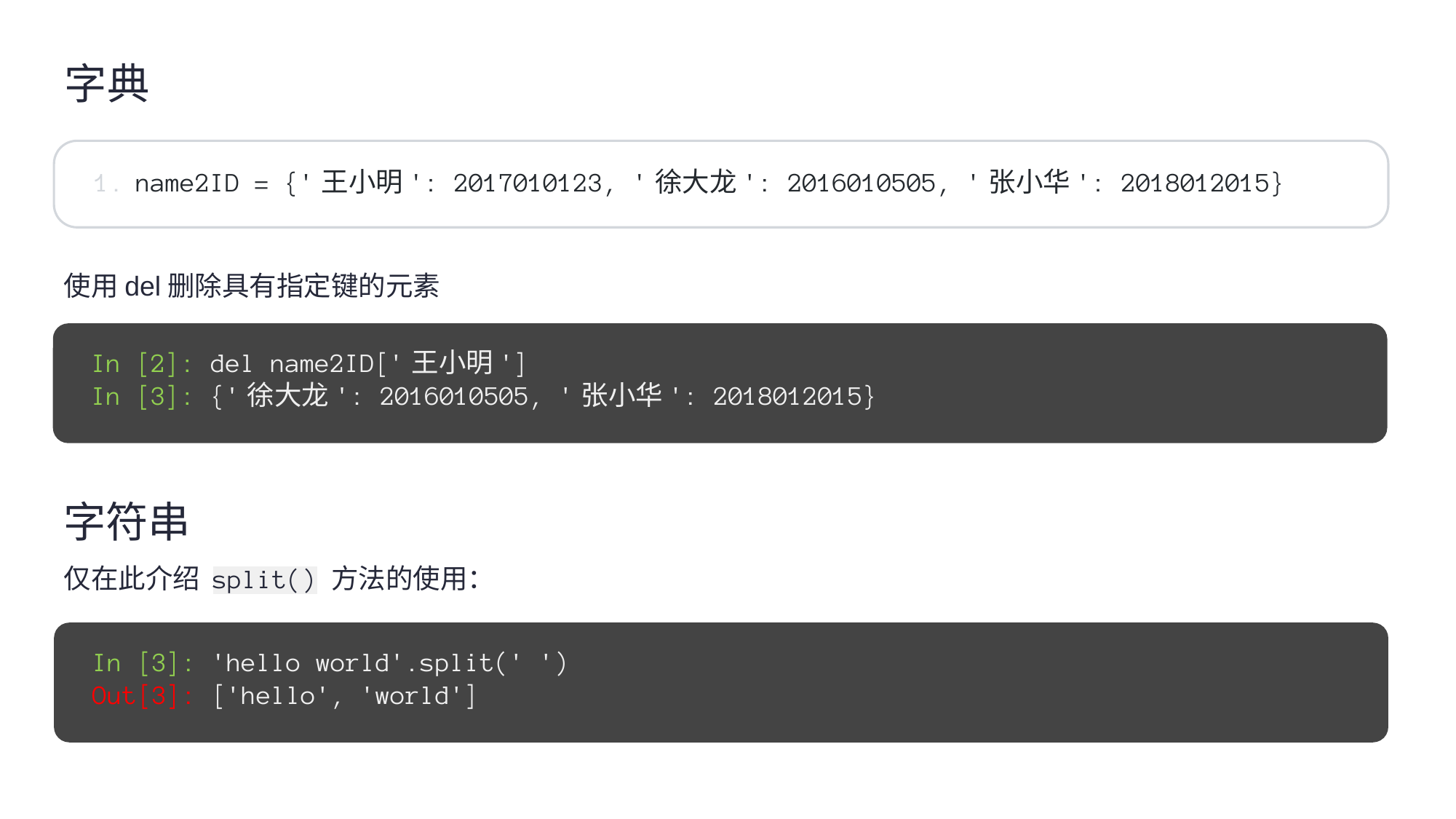

字典
name2ID = {'王小明': 2017010123, '徐大龙': 2016010505, '张小华': 2018012015}
使用del删除具有指定键的元素
In [2]: del name2ID['王小明']
In [3]: {'徐大龙': 2016010505, '张小华': 2018012015}
字符串
仅在此介绍 split() 方法的使用：
In [3]: 'hello world'.split(' ')
Out[3]: ['hello', 'world']